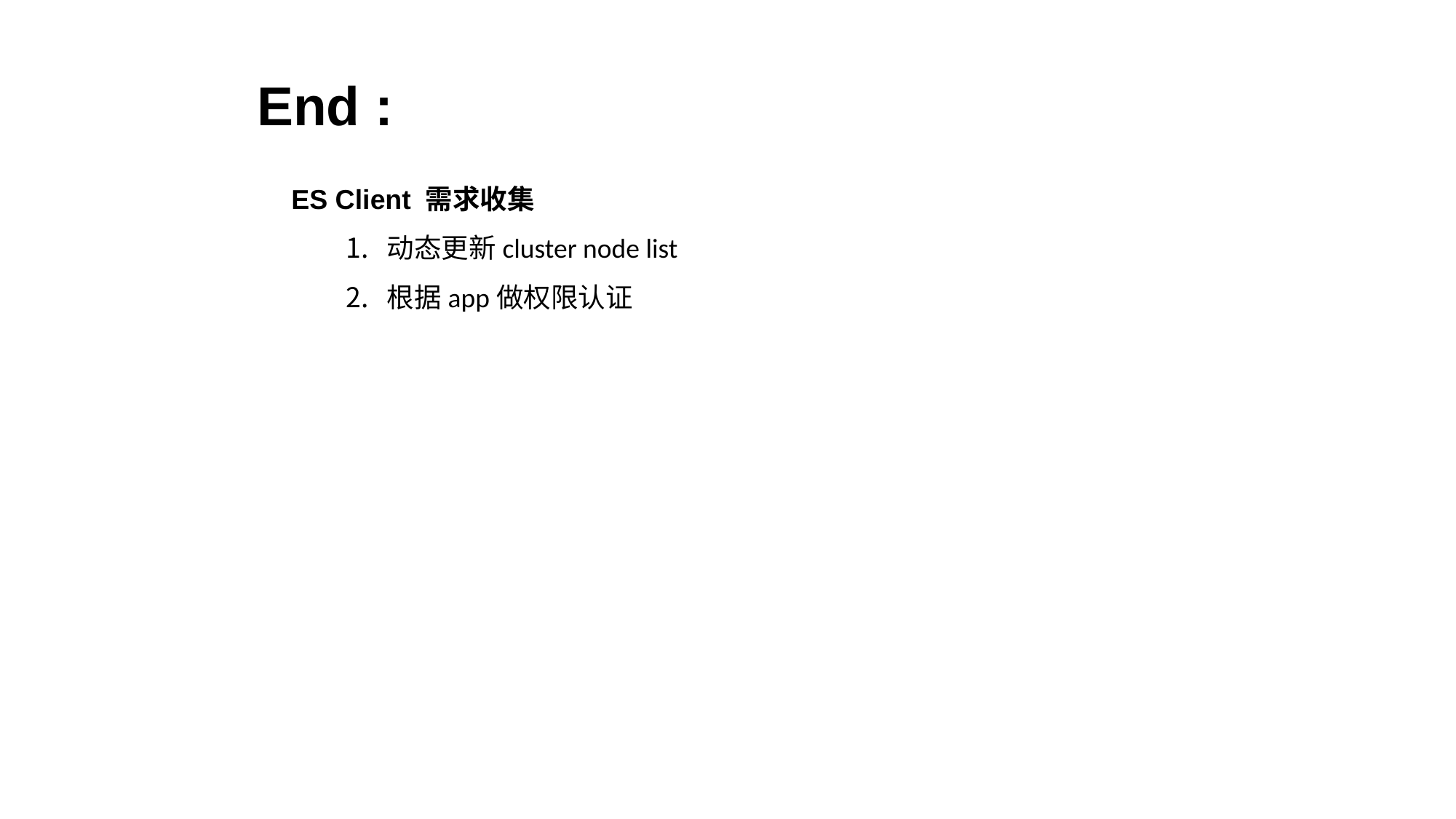

End :
ES Client 需求收集
动态更新cluster node list
根据app做权限认证